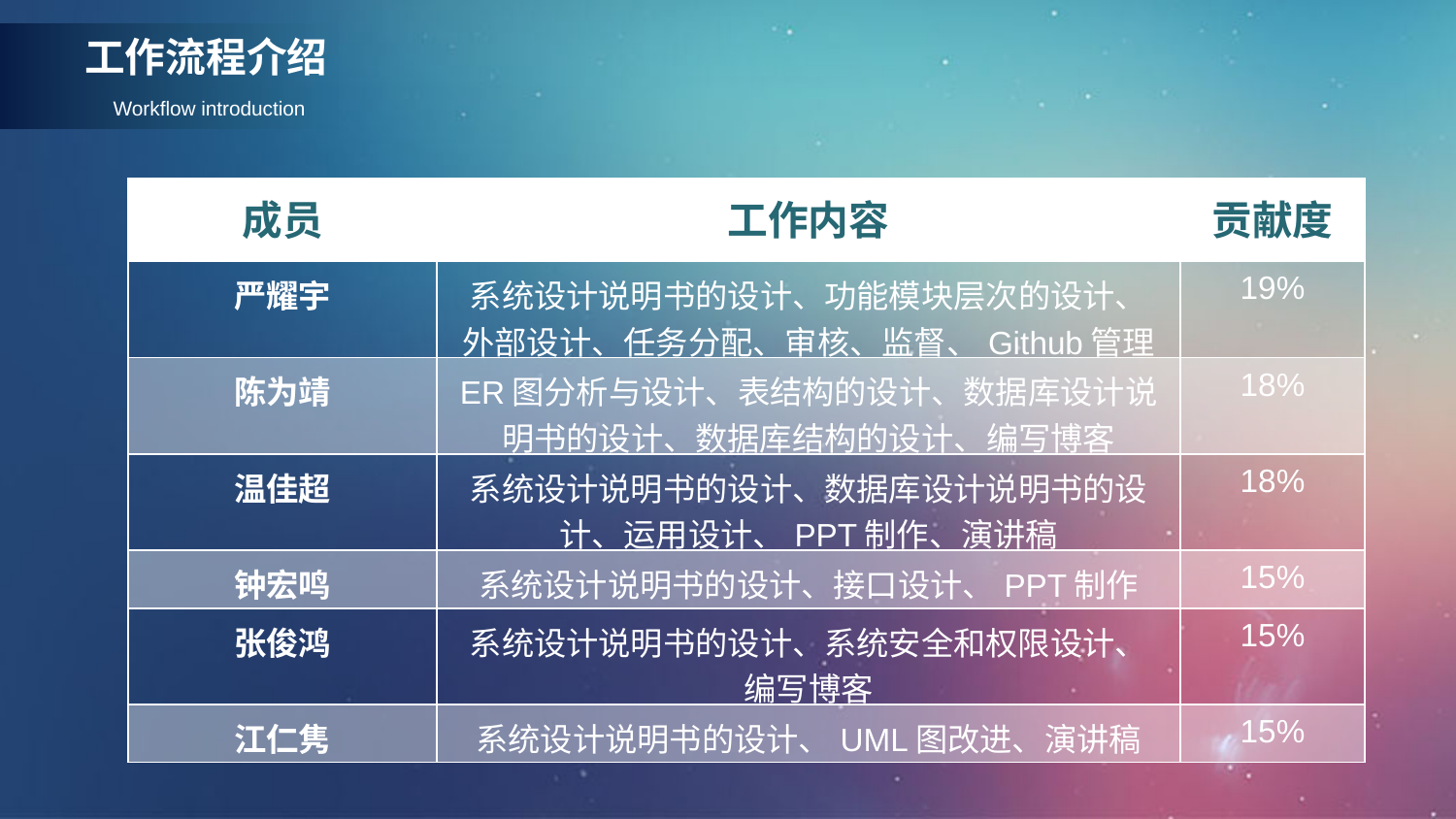

工作流程介绍
Workflow introduction
| 成员 | 工作内容 | 贡献度 |
| --- | --- | --- |
| 严耀宇 | 系统设计说明书的设计、功能模块层次的设计、外部设计、任务分配、审核、监督、Github管理 | 19% |
| 陈为靖 | ER图分析与设计、表结构的设计、数据库设计说明书的设计、数据库结构的设计、编写博客 | 18% |
| 温佳超 | 系统设计说明书的设计、数据库设计说明书的设计、运用设计、PPT制作、演讲稿 | 18% |
| 钟宏鸣 | 系统设计说明书的设计、接口设计、PPT制作 | 15% |
| 张俊鸿 | 系统设计说明书的设计、系统安全和权限设计、编写博客 | 15% |
| 江仁隽 | 系统设计说明书的设计、UML图改进、演讲稿 | 15% |